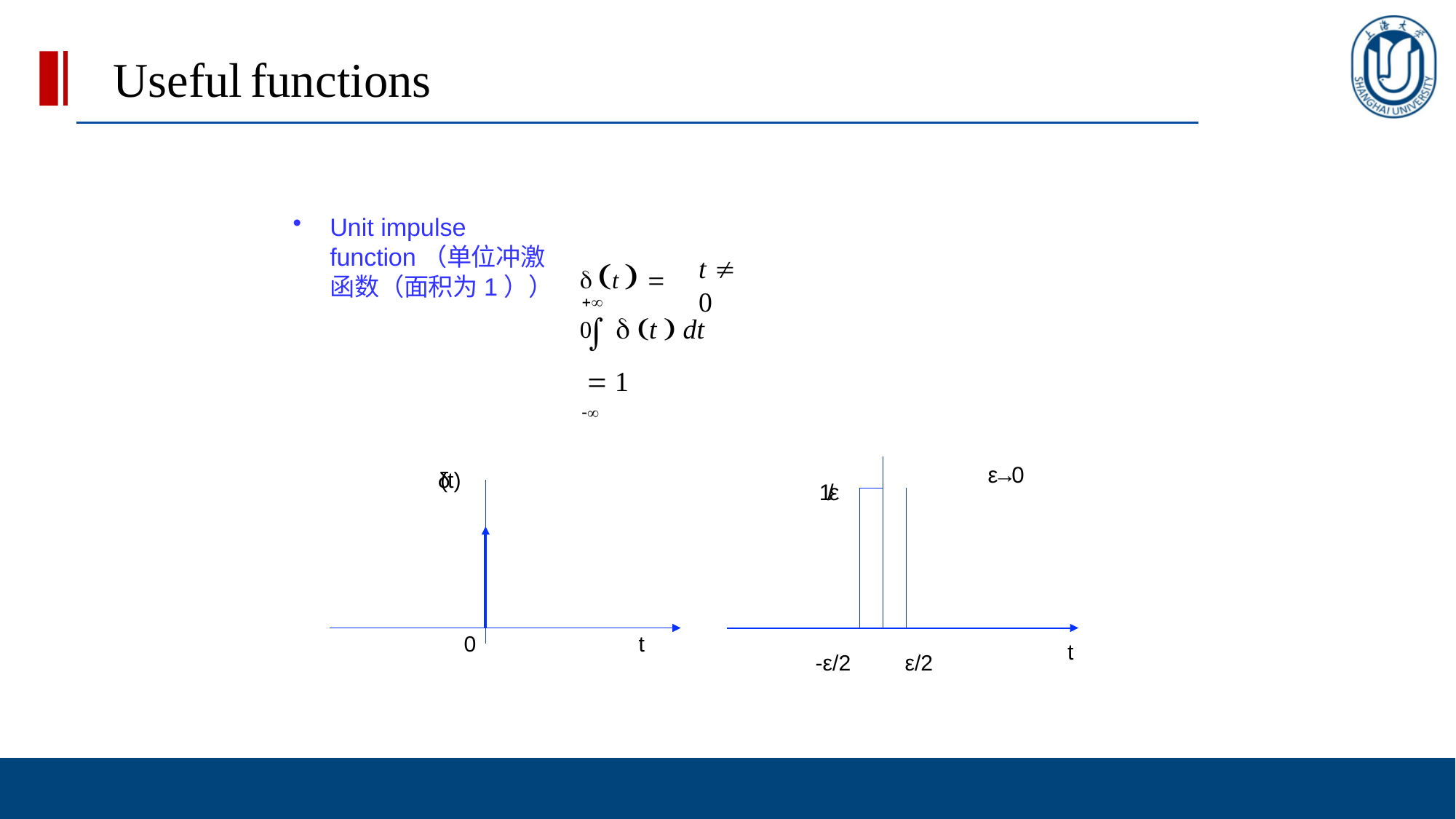

# Useful functions
Unit impulse function（单位冲激函数（面积为1））
δ (t ) = 0
t ≠ 0
+∞
∫ δ (t ) dt = 1
−∞
|  |  | ε→0 |  |
| --- | --- | --- | --- |
| 1/ε |  |  |  |
δ(t)

0
t
t
-ε/2
ε/2